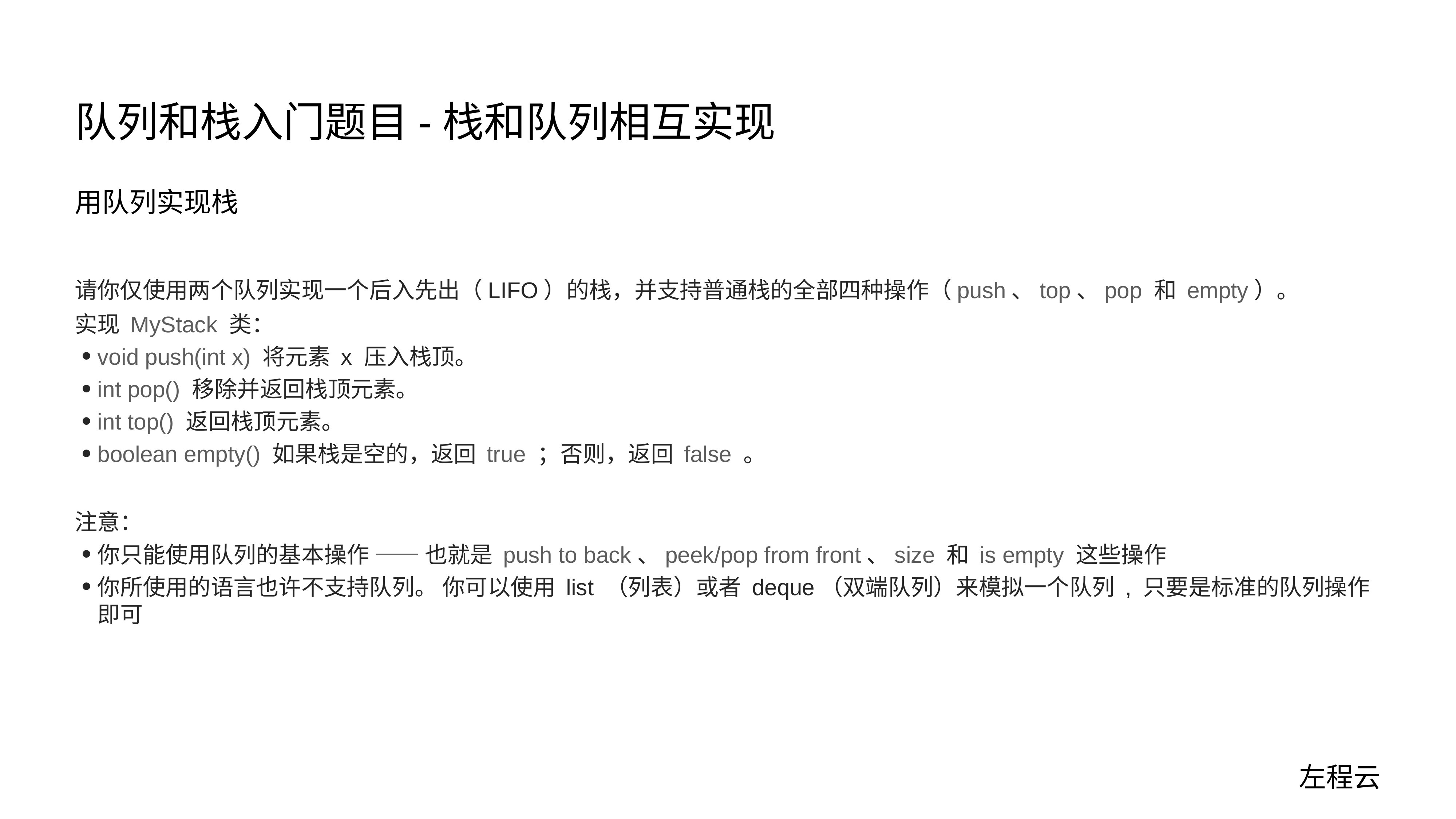

# 队列和栈入门题目-栈和队列相互实现
用队列实现栈
请你仅使用两个队列实现一个后入先出（LIFO）的栈，并支持普通栈的全部四种操作（push、top、pop 和 empty）。
实现 MyStack 类：
void push(int x) 将元素 x 压入栈顶。
int pop() 移除并返回栈顶元素。
int top() 返回栈顶元素。
boolean empty() 如果栈是空的，返回 true ；否则，返回 false 。

注意：
你只能使用队列的基本操作 —— 也就是 push to back、peek/pop from front、size 和 is empty 这些操作
你所使用的语言也许不支持队列。 你可以使用 list （列表）或者 deque（双端队列）来模拟一个队列 , 只要是标准的队列操作即可
左程云